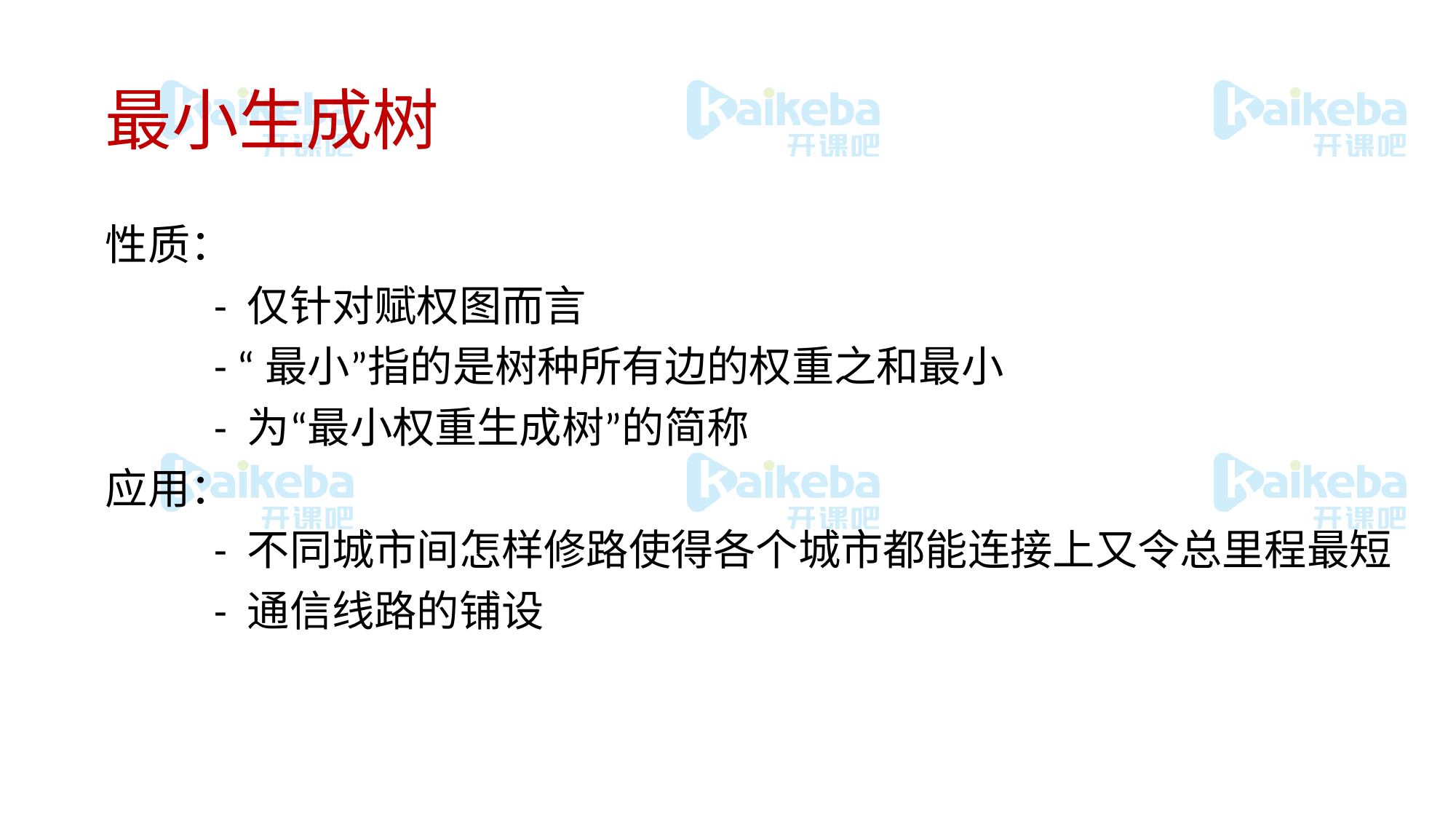

# 最小生成树
性质：
	- 仅针对赋权图而言
	- “最小”指的是树种所有边的权重之和最小
	- 为“最小权重生成树”的简称
应用：
	- 不同城市间怎样修路使得各个城市都能连接上又令总里程最短
	- 通信线路的铺设